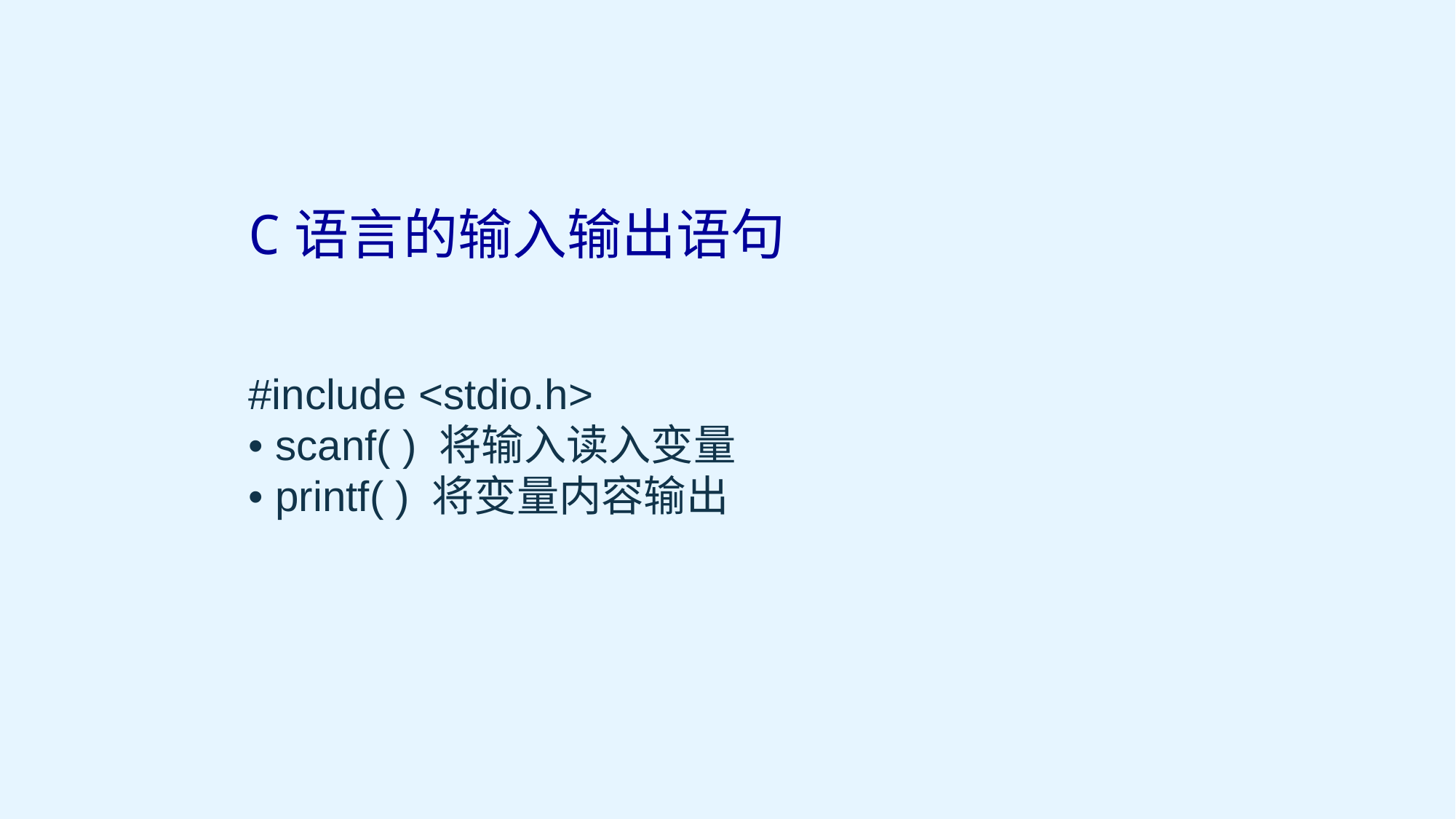

C语言的输入输出语句

#include <stdio.h>
• scanf( ) 将输入读入变量
• printf( ) 将变量内容输出